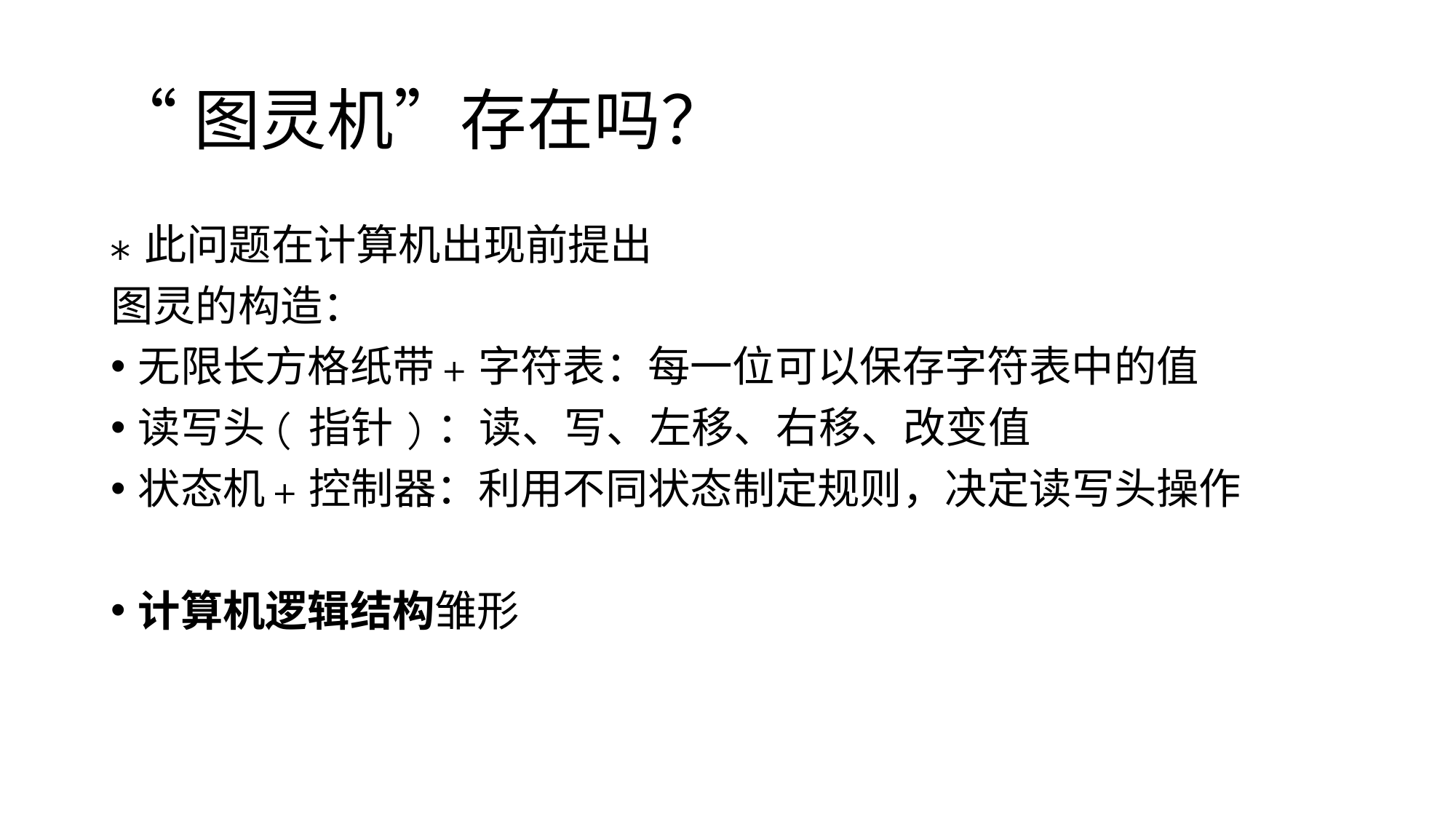

# “图灵机”存在吗？
*此问题在计算机出现前提出
图灵的构造：
无限长方格纸带+字符表：每一位可以保存字符表中的值
读写头(指针)：读、写、左移、右移、改变值
状态机+控制器：利用不同状态制定规则，决定读写头操作

计算机逻辑结构雏形